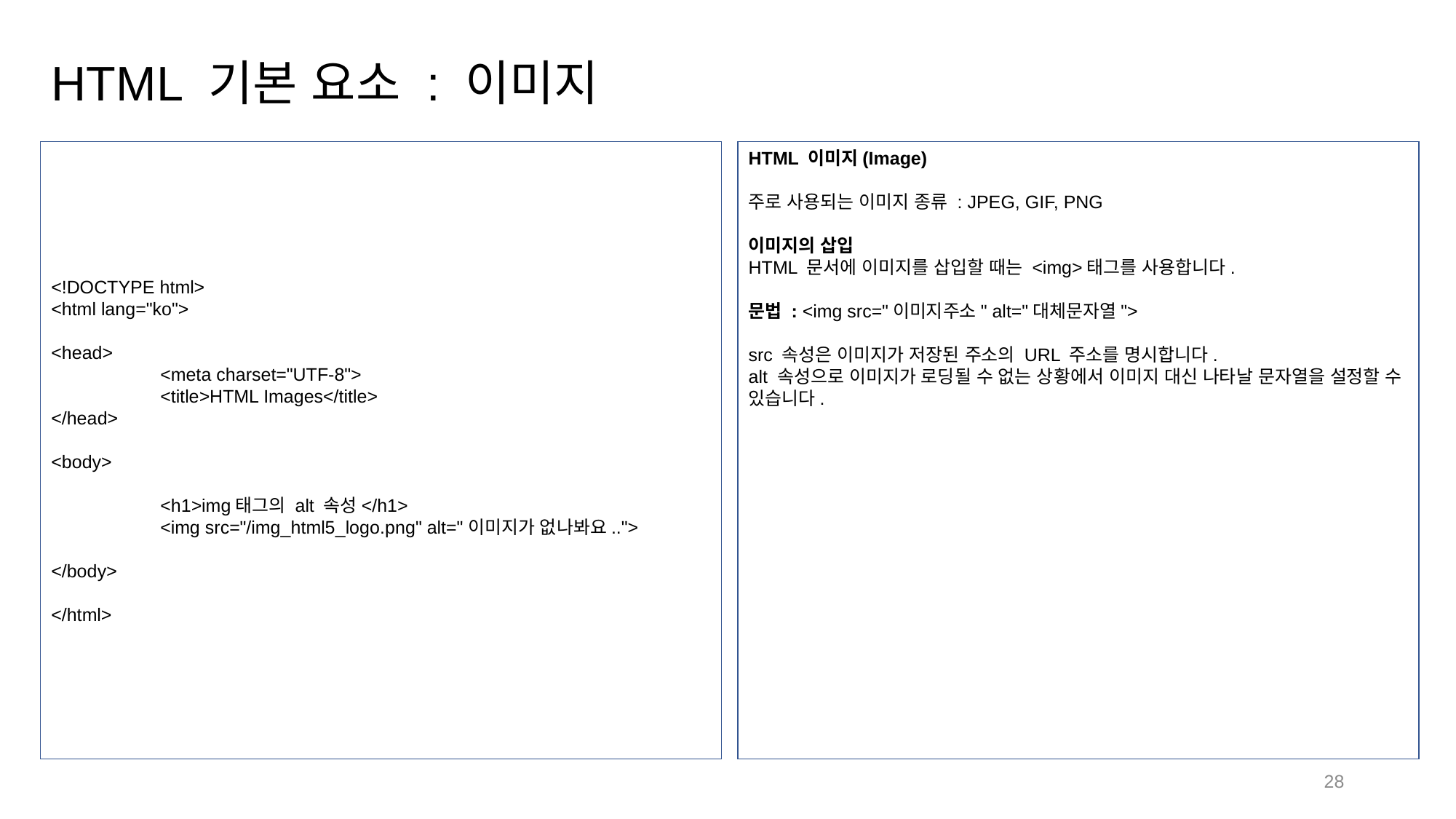

# HTML 기본 요소 : 이미지
<!DOCTYPE html>
<html lang="ko">

<head>
	<meta charset="UTF-8">
	<title>HTML Images</title>
</head>

<body>

	<h1>img태그의 alt 속성</h1>
	<img src="/img_html5_logo.png" alt="이미지가 없나봐요..">

</body>

</html>
HTML 이미지(Image)

주로 사용되는 이미지 종류 : JPEG, GIF, PNG

이미지의 삽입
HTML 문서에 이미지를 삽입할 때는 <img>태그를 사용합니다.

문법 : <img src="이미지주소" alt="대체문자열">

src 속성은 이미지가 저장된 주소의 URL 주소를 명시합니다.
alt 속성으로 이미지가 로딩될 수 없는 상황에서 이미지 대신 나타날 문자열을 설정할 수 있습니다.

28